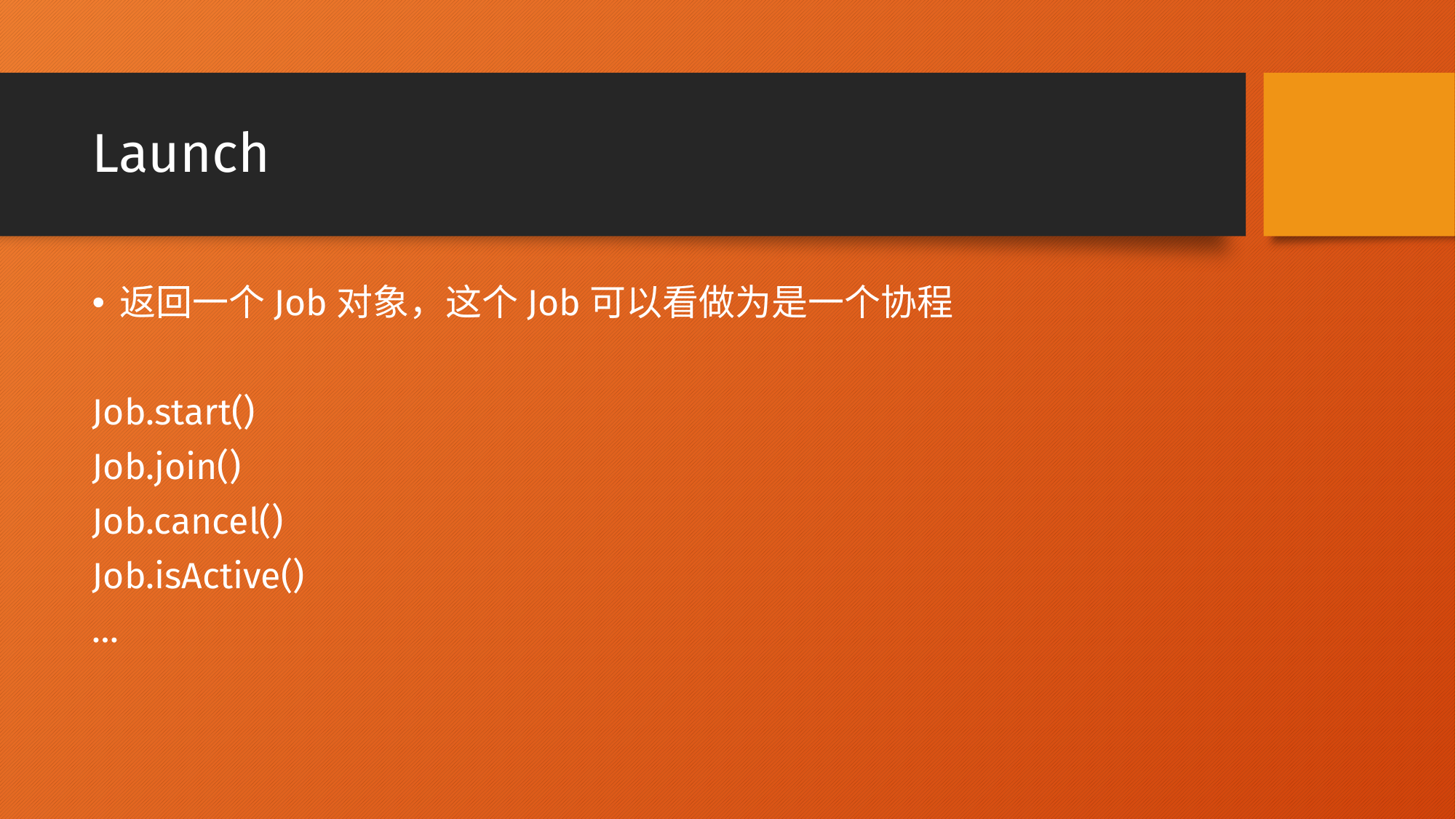

# Launch
返回一个Job对象，这个Job可以看做为是一个协程

Job.start()
Job.join()
Job.cancel()
Job.isActive()
…